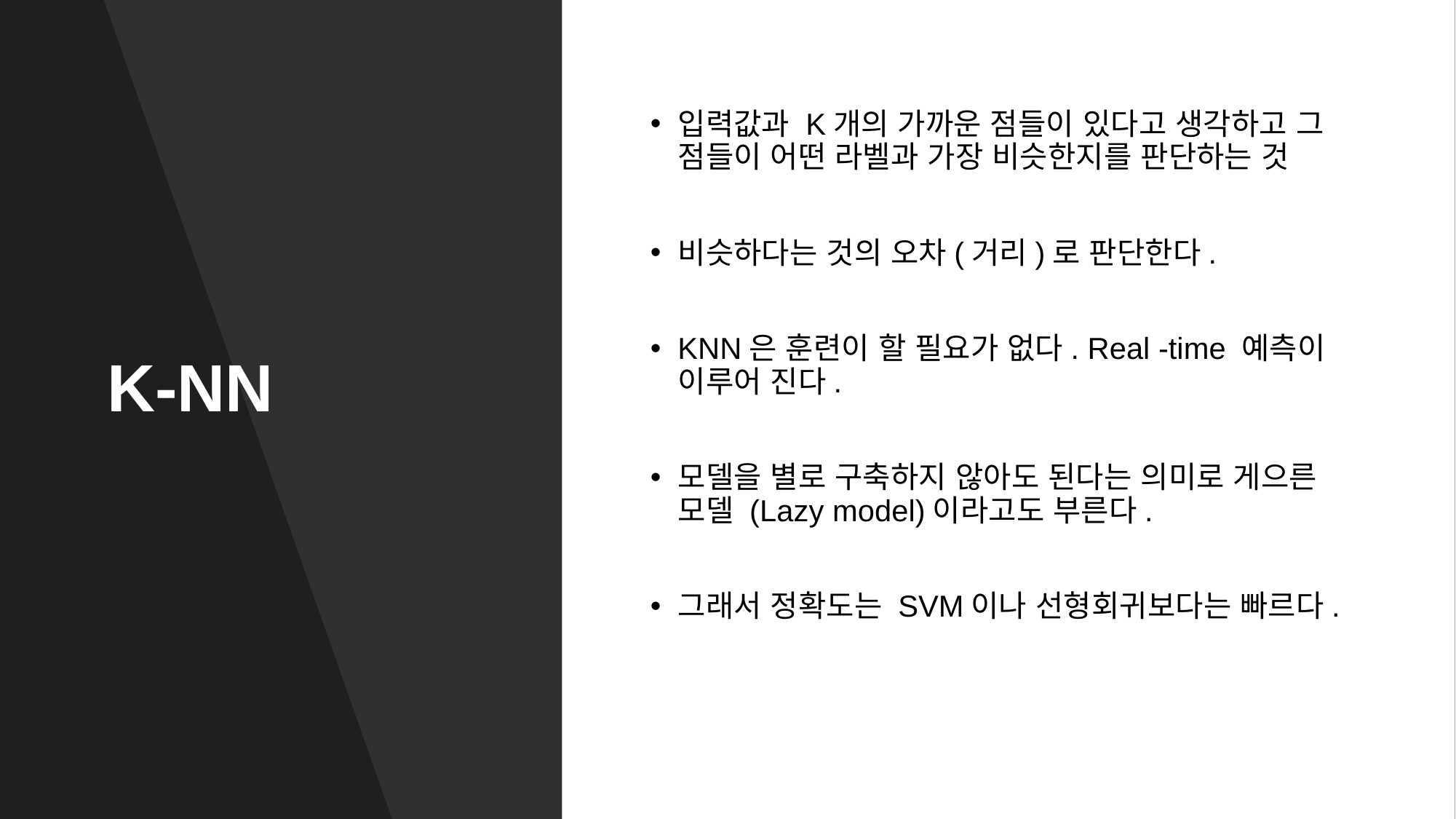

# K-NN
입력값과 K개의 가까운 점들이 있다고 생각하고 그 점들이 어떤 라벨과 가장 비슷한지를 판단하는 것

비슷하다는 것의 오차(거리)로 판단한다.

KNN은 훈련이 할 필요가 없다. Real -time 예측이 이루어 진다.

모델을 별로 구축하지 않아도 된다는 의미로 게으른 모델 (Lazy model)이라고도 부른다.

그래서 정확도는 SVM이나 선형회귀보다는 빠르다.